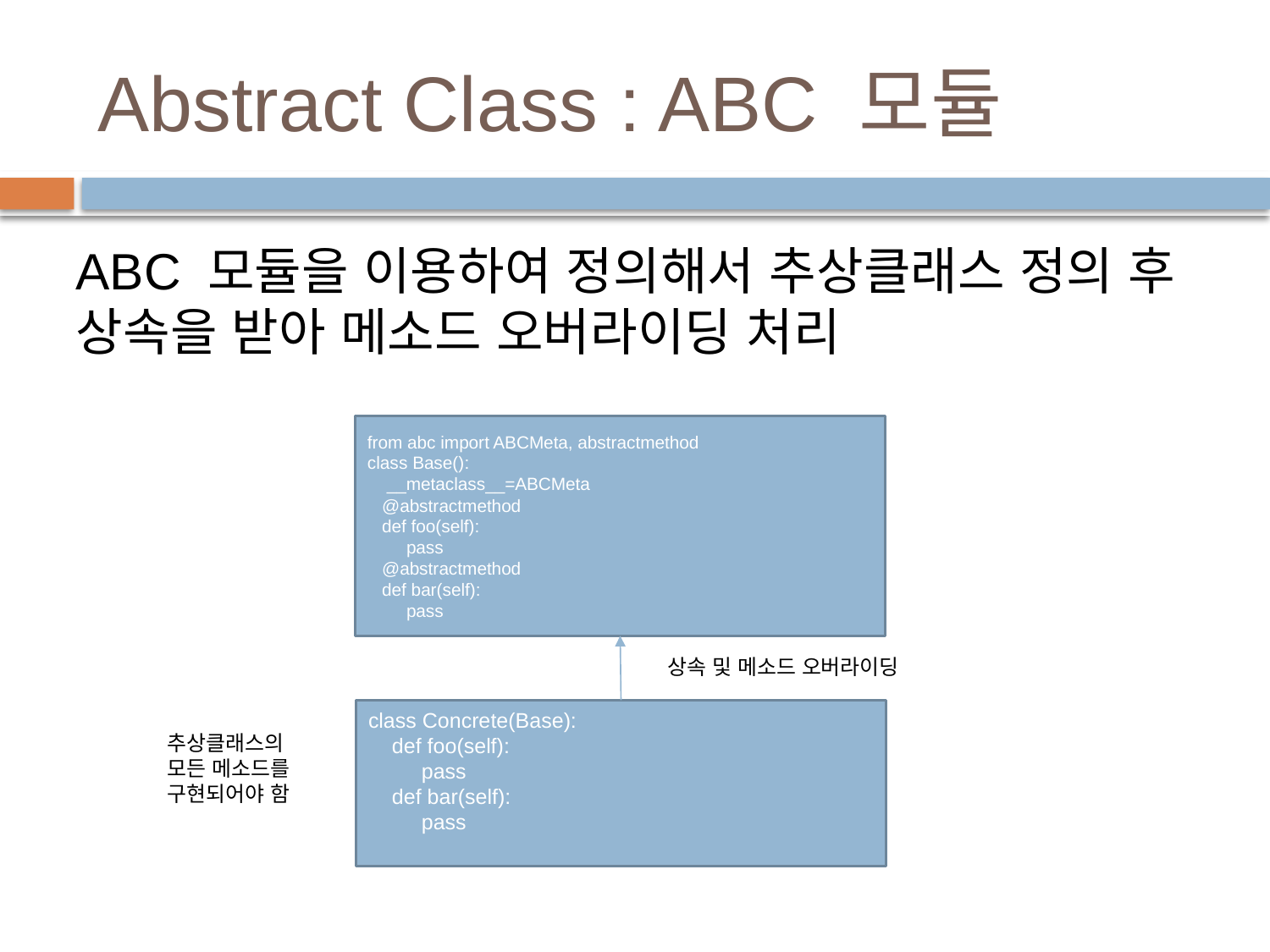

# Abstract Class : ABC 모듈
ABC 모듈을 이용하여 정의해서 추상클래스 정의 후 상속을 받아 메소드 오버라이딩 처리
from abc import ABCMeta, abstractmethod
class Base():
    __metaclass__=ABCMeta
   @abstractmethod
   def foo(self):
        pass
   @abstractmethod
   def bar(self):
        pass
상속 및 메소드 오버라이딩
class Concrete(Base):
    def foo(self):
         pass
    def bar(self):
         pass

추상클래스의 모든 메소드를 구현되어야 함